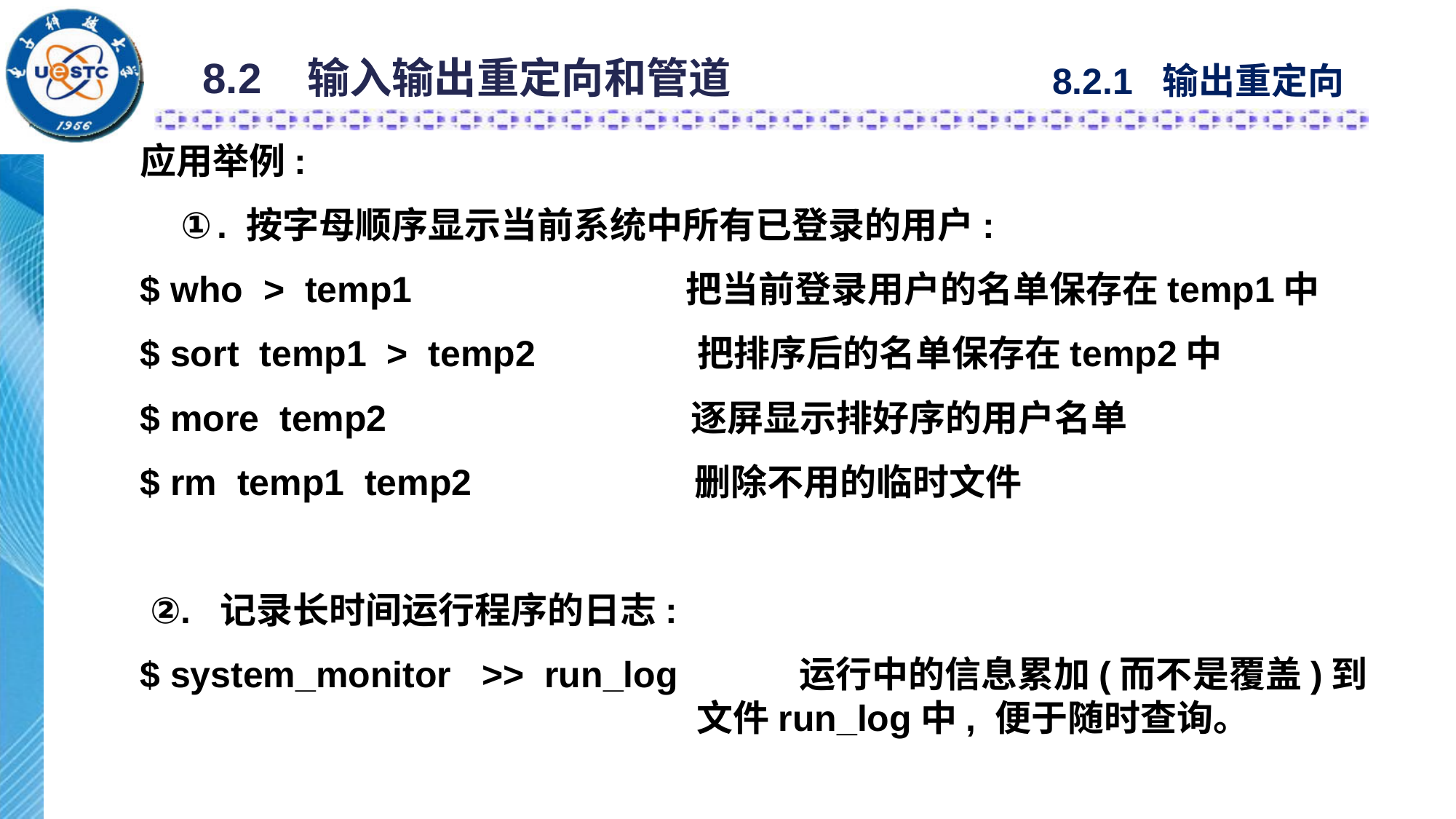

# 8.2   输入输出重定向和管道
8.2.1  输出重定向
应用举例:
    ①. 按字母顺序显示当前系统中所有已登录的用户:
$ who  >  temp1                          把当前登录用户的名单保存在temp1中
$ sort  temp1  >  temp2               把排序后的名单保存在temp2中
$ more  temp2                             逐屏显示排好序的用户名单
$ rm  temp1  temp2                     删除不用的临时文件

 ②.  记录长时间运行程序的日志:
$ system_monitor   >>  run_log           运行中的信息累加(而不是覆盖)到文件run_log中, 便于随时查询。